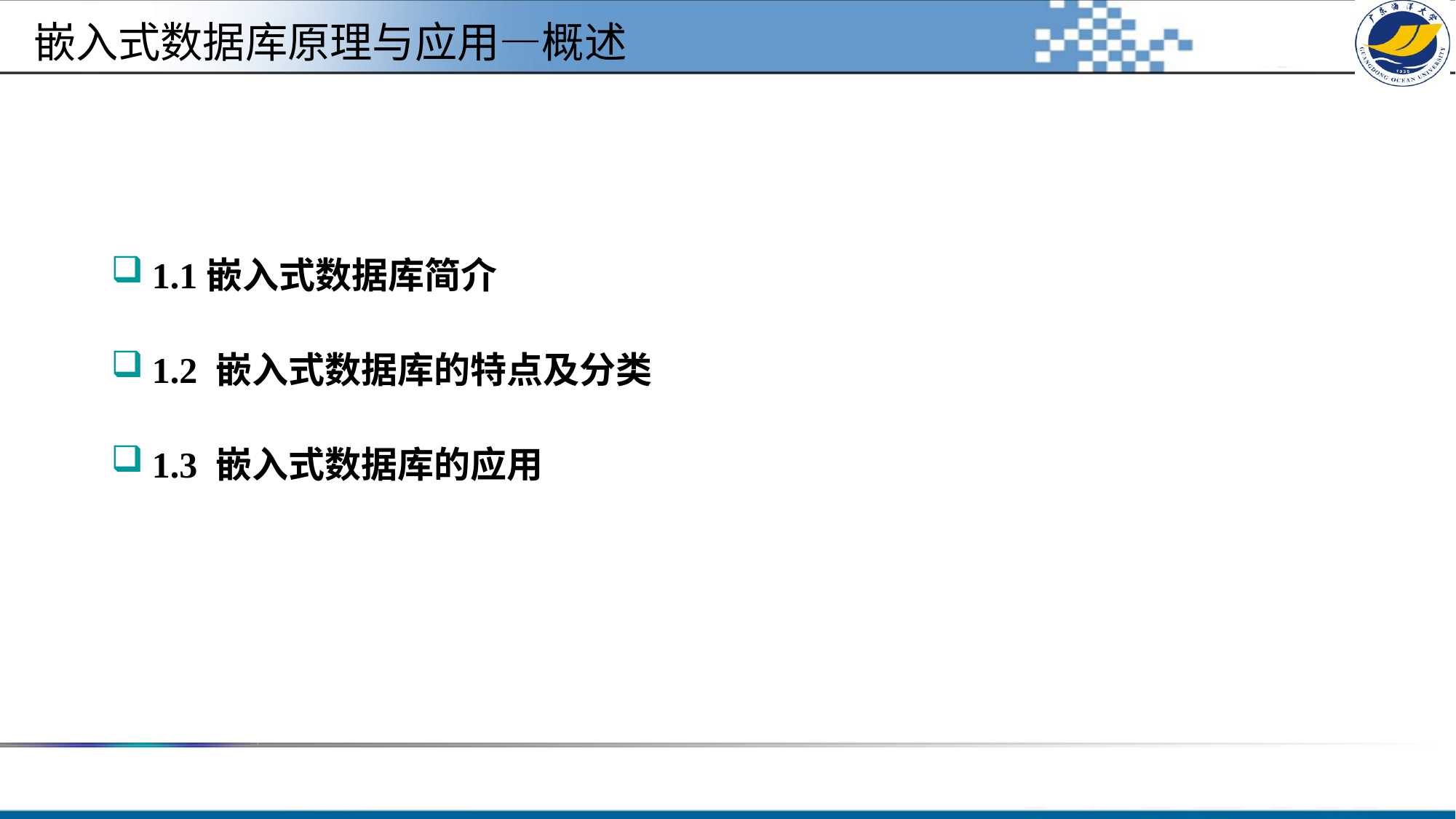

#
嵌入式数据库原理与应用—概述
1.1嵌入式数据库简介
1.2 嵌入式数据库的特点及分类
1.3 嵌入式数据库的应用